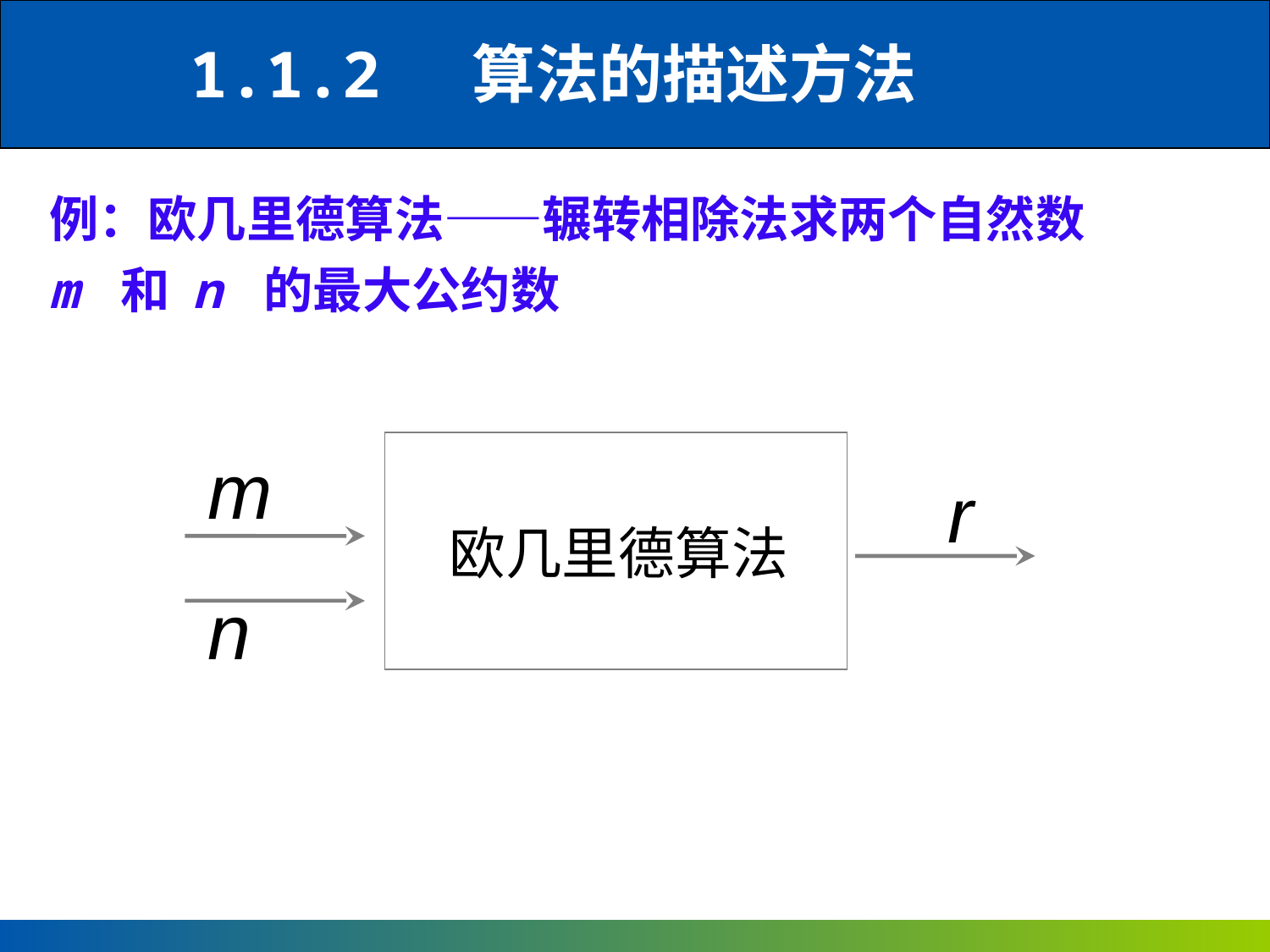

1.1.2  算法的描述方法
例：欧几里德算法——辗转相除法求两个自然数 m 和 n 的最大公约数

   欧几里德算法

m
r

n